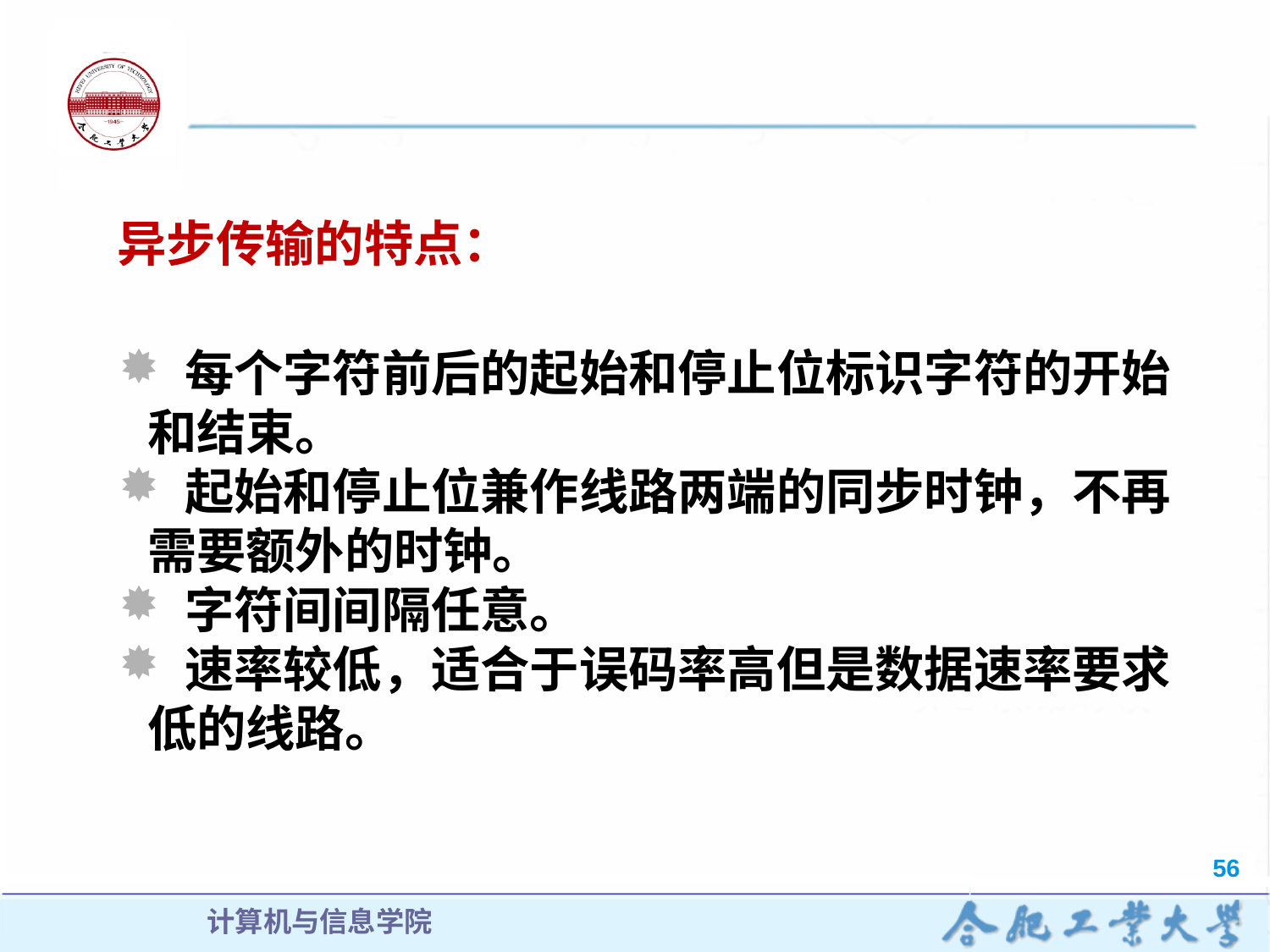

异步传输的特点：
 每个字符前后的起始和停止位标识字符的开始和结束。
 起始和停止位兼作线路两端的同步时钟，不再需要额外的时钟。
 字符间间隔任意。
 速率较低，适合于误码率高但是数据速率要求低的线路。